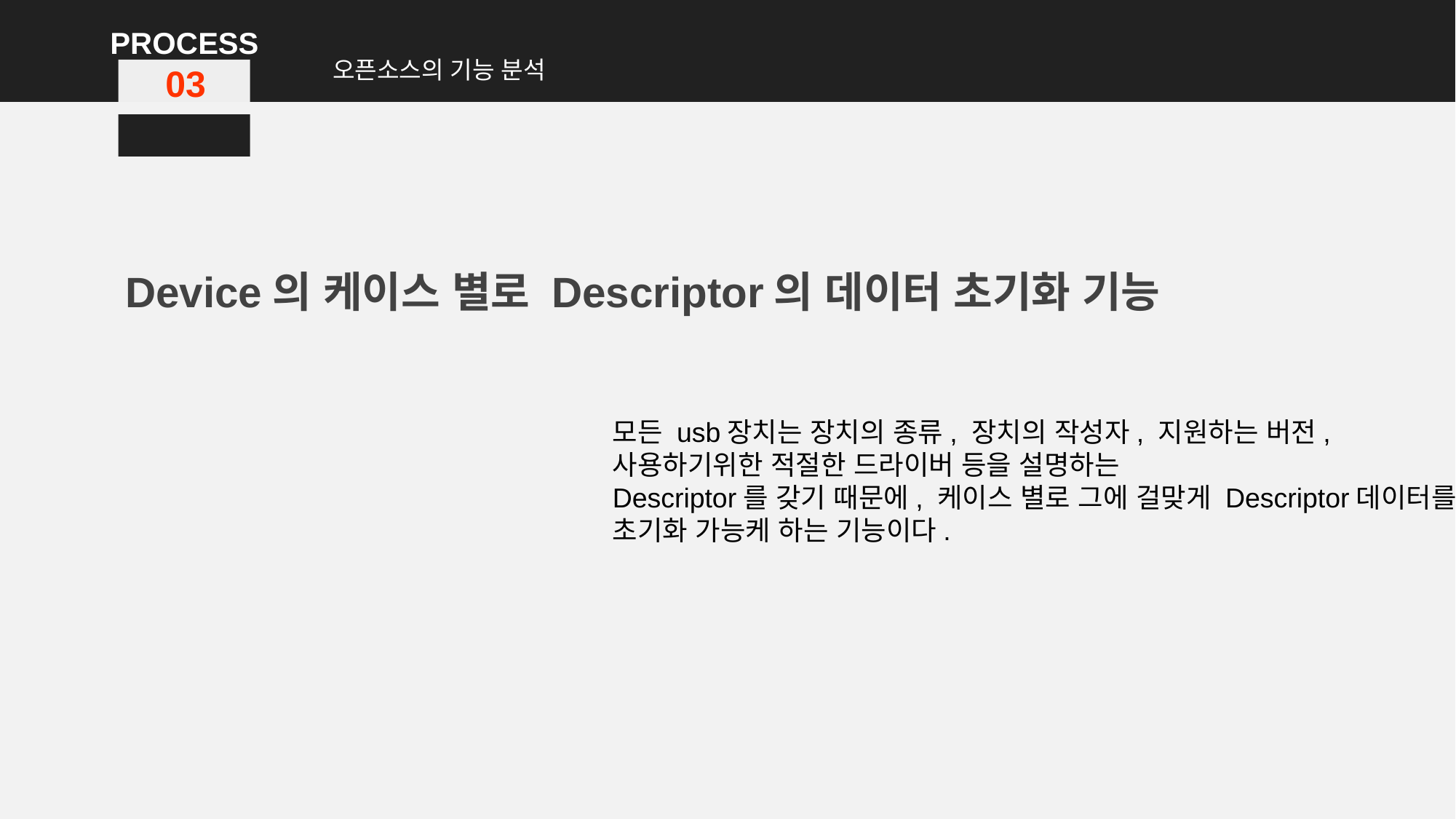

PROCESS
오픈소스의 기능 분석
03

Device의 케이스 별로 Descriptor의 데이터 초기화 기능
모든 usb장치는 장치의 종류, 장치의 작성자, 지원하는 버전, 사용하기위한 적절한 드라이버 등을 설명하는
Descriptor를 갖기 때문에, 케이스 별로 그에 걸맞게 Descriptor데이터를 초기화 가능케 하는 기능이다.